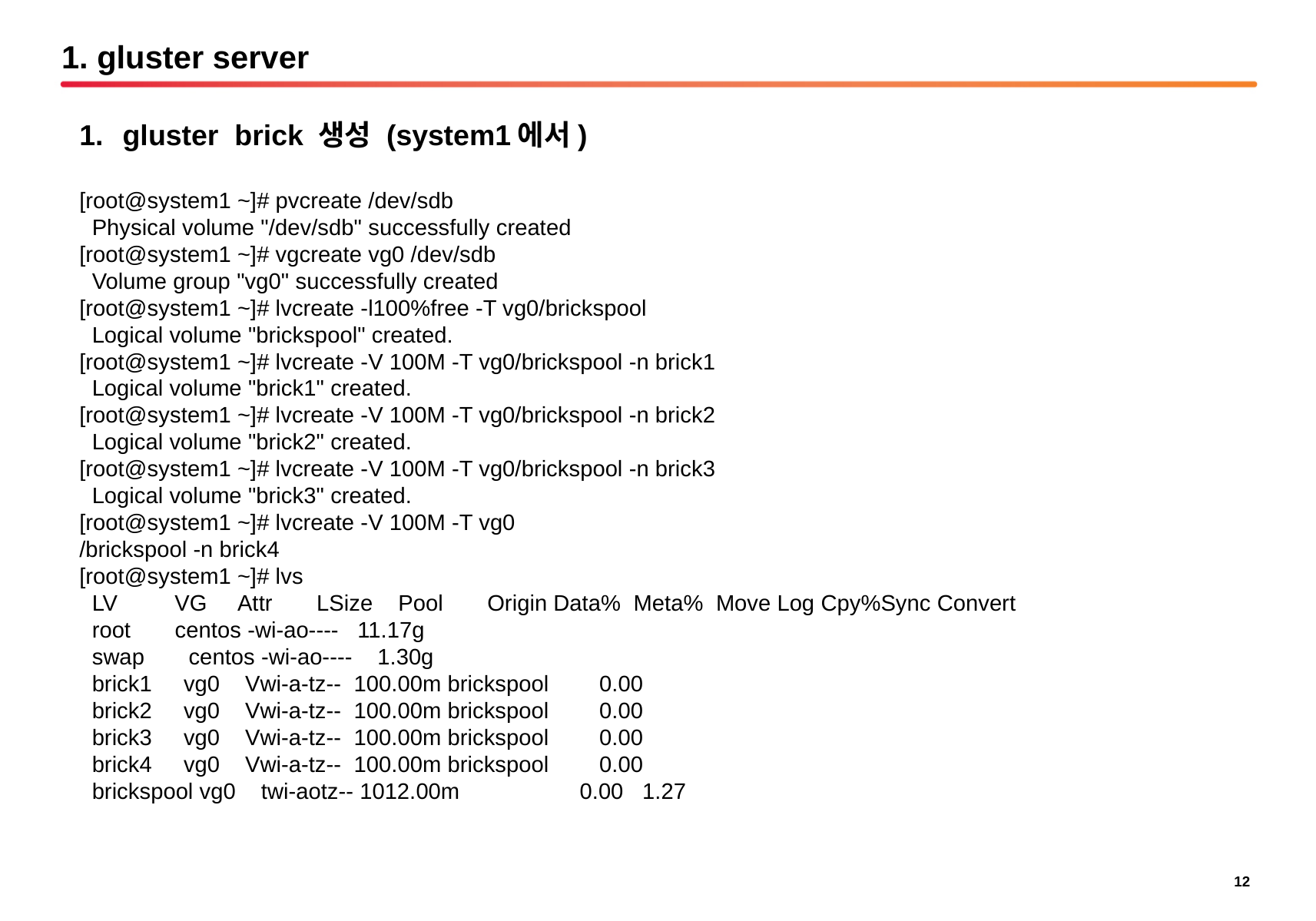

# 1. gluster server
gluster  brick 생성 (system1에서)

[root@system1 ~]# pvcreate /dev/sdb
  Physical volume "/dev/sdb" successfully created
[root@system1 ~]# vgcreate vg0 /dev/sdb
  Volume group "vg0" successfully created
[root@system1 ~]# lvcreate -l100%free -T vg0/brickspool
  Logical volume "brickspool" created.
[root@system1 ~]# lvcreate -V 100M -T vg0/brickspool -n brick1
  Logical volume "brick1" created.
[root@system1 ~]# lvcreate -V 100M -T vg0/brickspool -n brick2
  Logical volume "brick2" created.
[root@system1 ~]# lvcreate -V 100M -T vg0/brickspool -n brick3
  Logical volume "brick3" created.
[root@system1 ~]# lvcreate -V 100M -T vg0
/brickspool -n brick4
[root@system1 ~]# lvs
  LV         VG     Attr       LSize    Pool       Origin Data%  Meta%  Move Log Cpy%Sync Convert
  root       centos -wi-ao----   11.17g
  swap       centos -wi-ao----    1.30g
  brick1     vg0    Vwi-a-tz--  100.00m brickspool        0.00
  brick2     vg0    Vwi-a-tz--  100.00m brickspool        0.00
  brick3     vg0    Vwi-a-tz--  100.00m brickspool        0.00
  brick4     vg0    Vwi-a-tz--  100.00m brickspool        0.00
  brickspool vg0    twi-aotz-- 1012.00m                   0.00   1.27